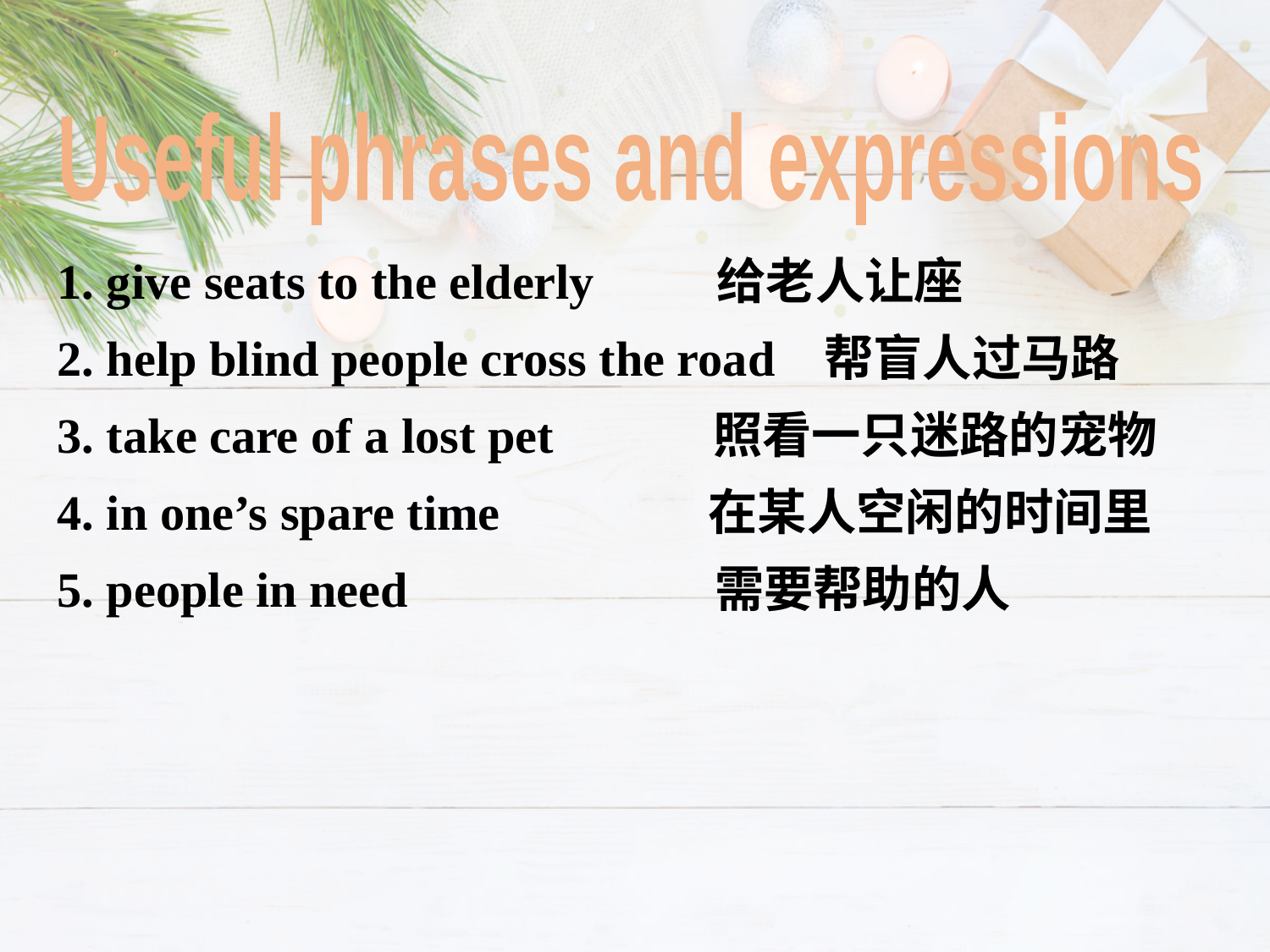

Useful phrases and expressions
1. give seats to the elderly         给老人让座
2. help blind people cross the road   帮盲人过马路
3. take care of a lost pet            照看一只迷路的宠物
4. in one’s spare time                在某人空闲的时间里
5. people in need                        需要帮助的人